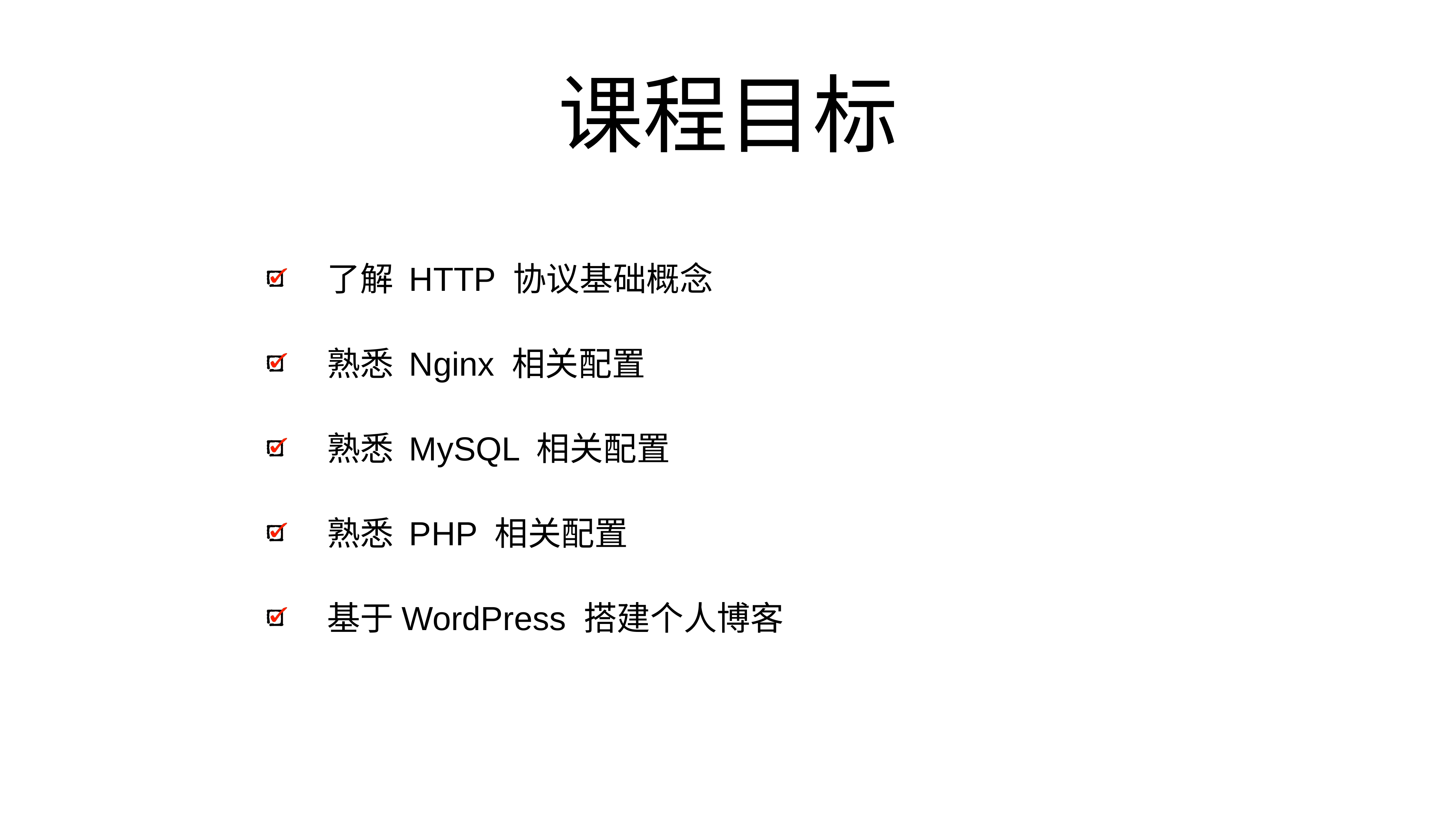

# 课程目标
了解 HTTP 协议基础概念
熟悉 Nginx 相关配置
熟悉 MySQL 相关配置
熟悉 PHP 相关配置
基于WordPress 搭建个人博客